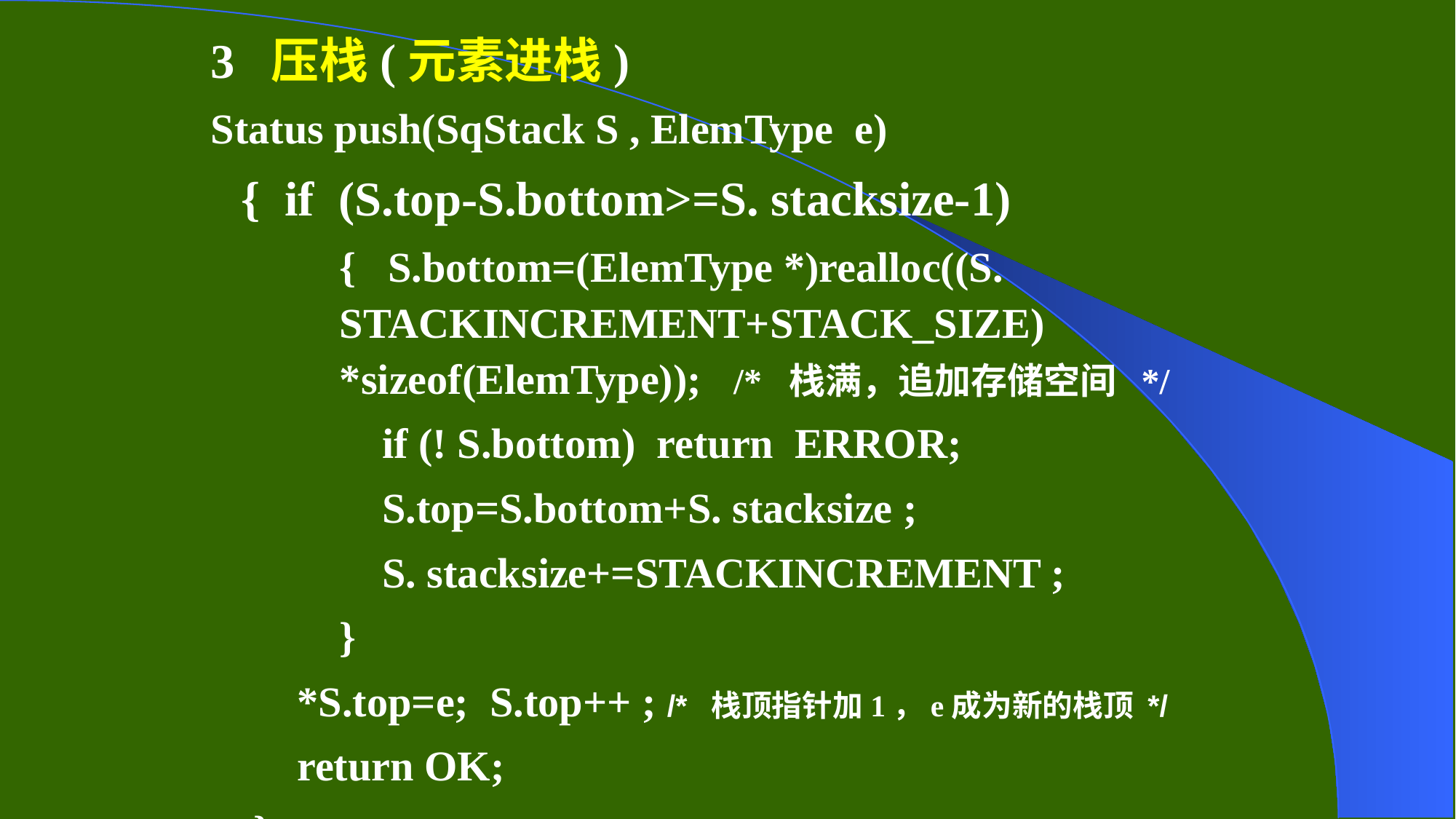

3  压栈(元素进栈)
Status push(SqStack S , ElemType  e)
   {  if  (S.top-S.bottom>=S. stacksize-1)
{   S.bottom=(ElemType *)realloc((S. STACKINCREMENT+STACK_SIZE) *sizeof(ElemType));   /*  栈满，追加存储空间  */
if (! S.bottom)  return  ERROR;
S.top=S.bottom+S. stacksize ;
S. stacksize+=STACKINCREMENT ;
}
*S.top=e;  S.top++ ; /*  栈顶指针加1，e成为新的栈顶 */
return OK;
}